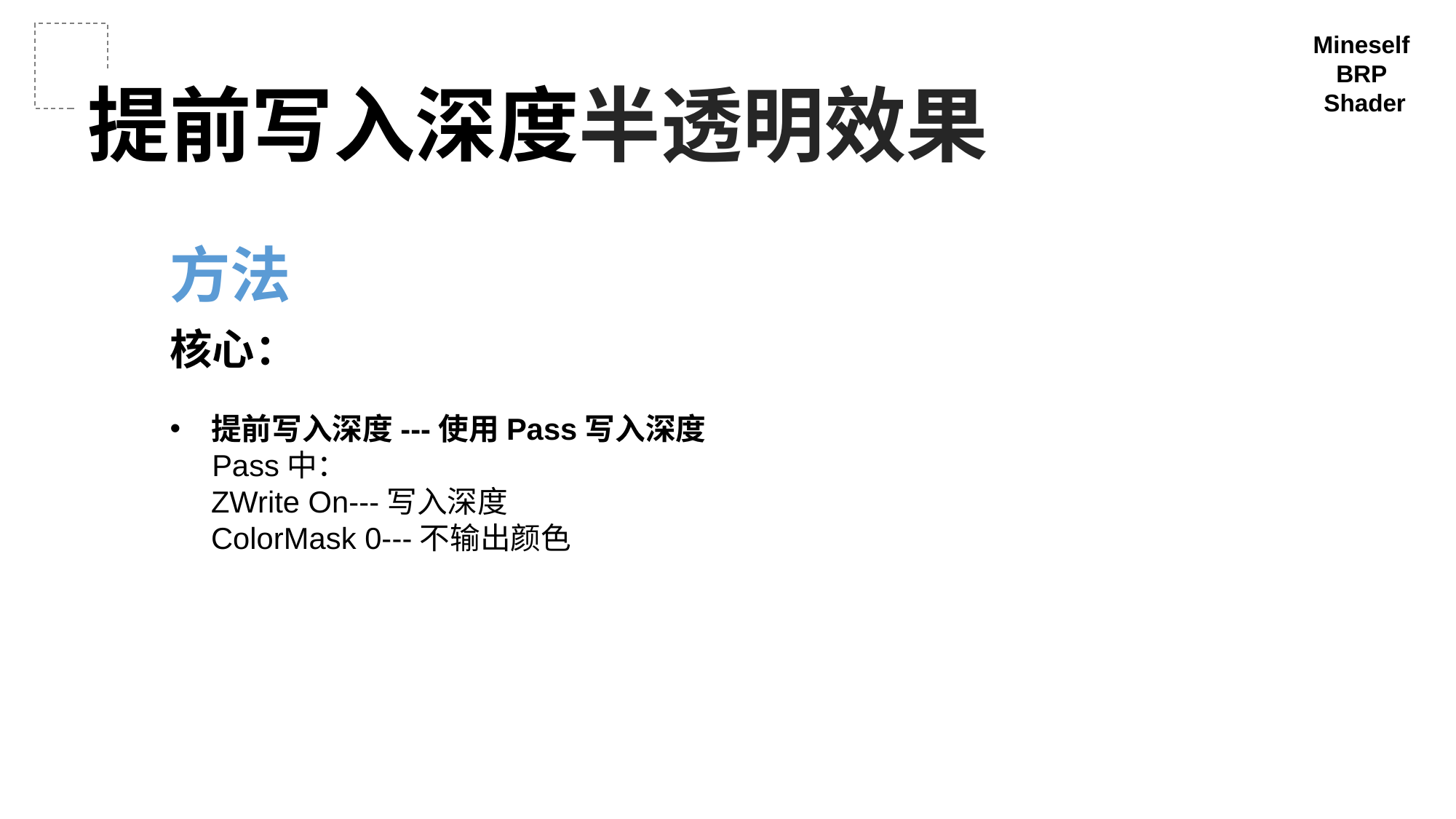

Mineself
BRP
Shader

提前写入深度半透明效果
方法
核心：

提前写入深度---使用Pass写入深度
     Pass中：
     ZWrite On---写入深度
     ColorMask 0---不输出颜色